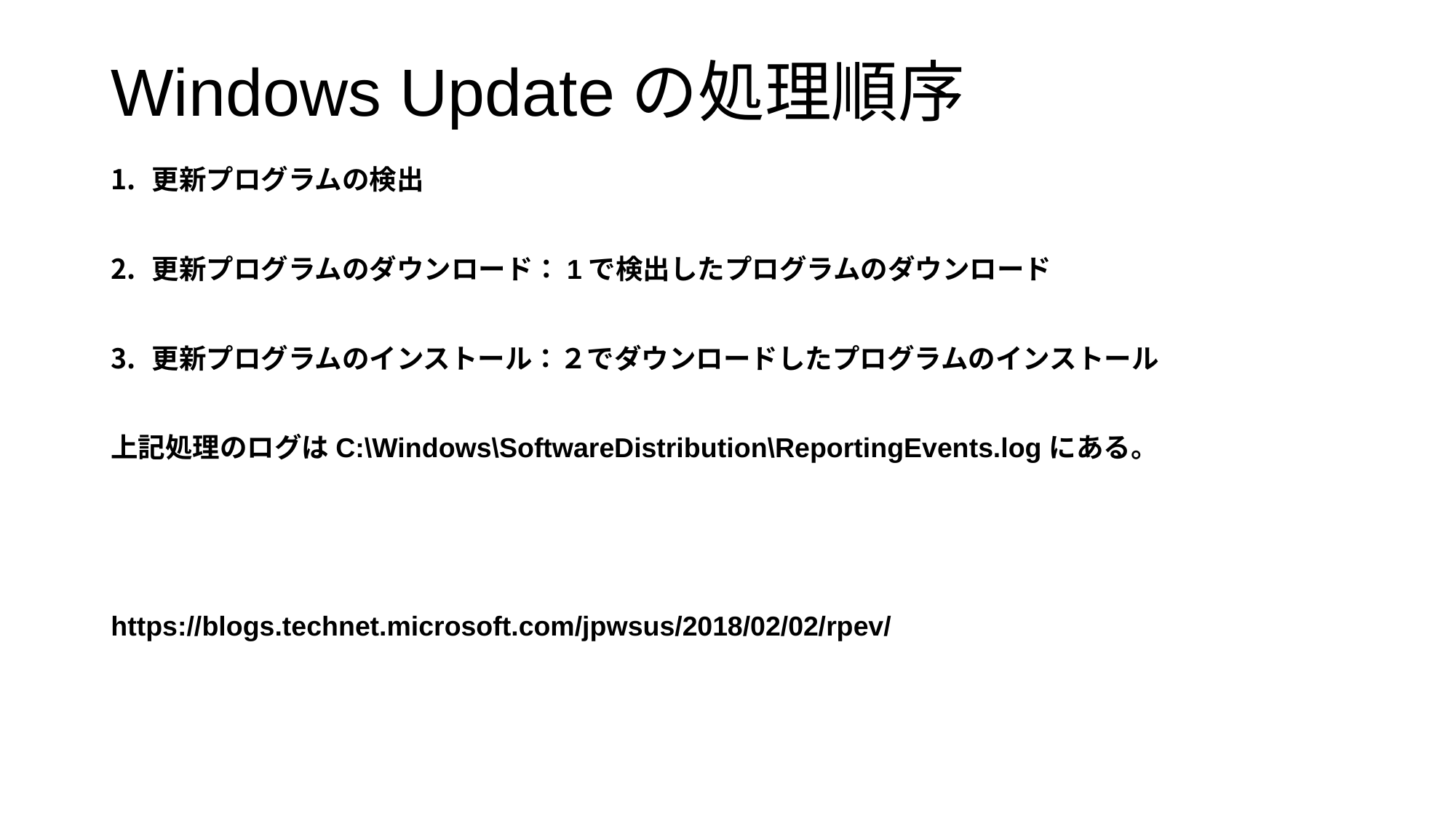

# Windows Updateの処理順序
更新プログラムの検出

更新プログラムのダウンロード：1で検出したプログラムのダウンロード

更新プログラムのインストール：２でダウンロードしたプログラムのインストール

上記処理のログはC:\Windows\SoftwareDistribution\ReportingEvents.logにある。

https://blogs.technet.microsoft.com/jpwsus/2018/02/02/rpev/